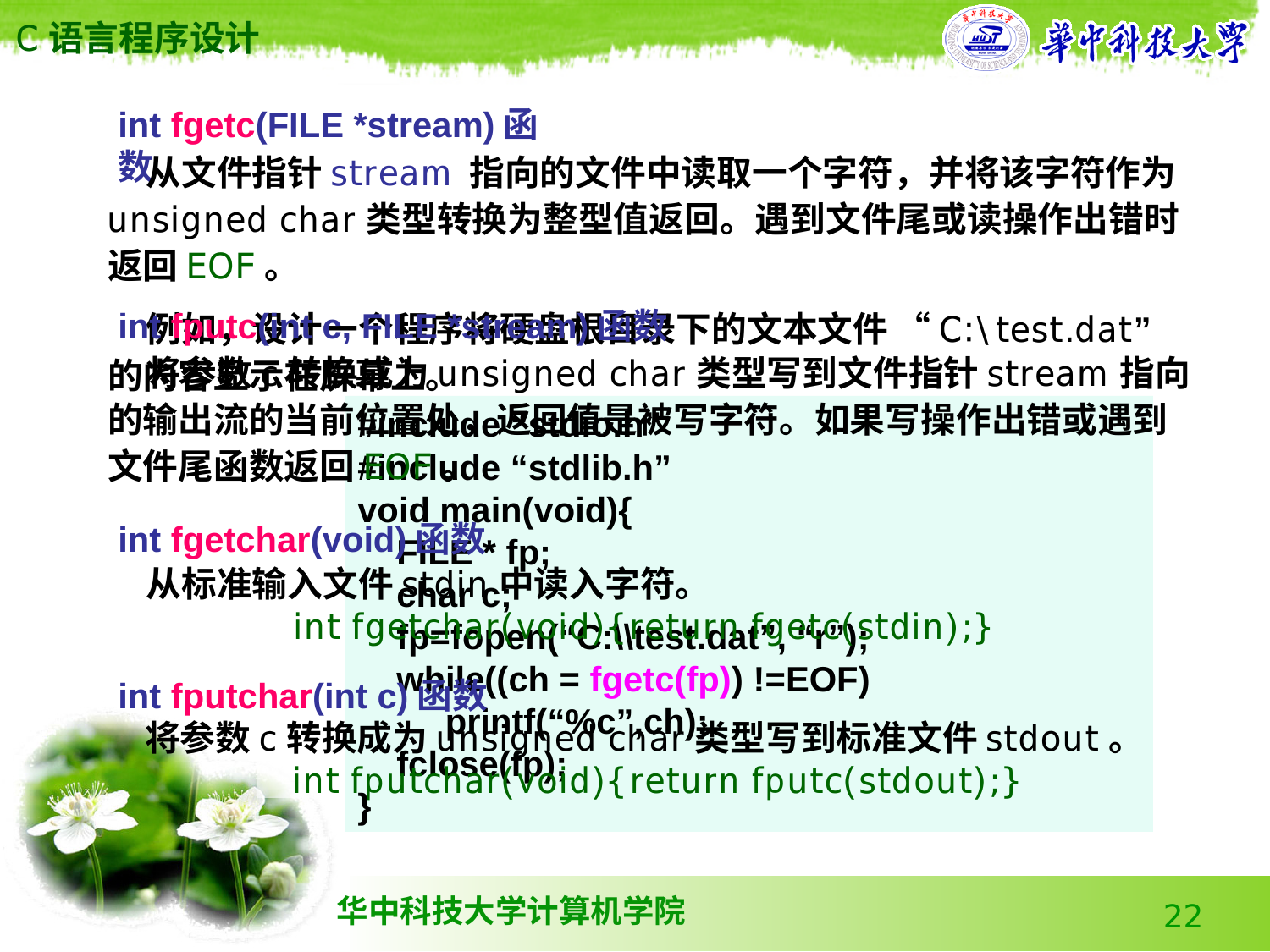

int fgetc(FILE *stream)函数
     从文件指针 stream  指向的文件中读取一个字符，并将该字符作为unsigned char类型转换为整型值返回。遇到文件尾或读操作出错时返回EOF。
     例如，设计一个程序将硬盘根目录下的文本文件  “C:\test.dat” 的内容显示在屏幕上。
#include “stdio.h”
#include “stdlib.h”
void main(void){
    FILE * fp;
    char c;
    fp=fopen(“C:\\test.dat”, “r”);
    while((ch = fgetc(fp)) !=EOF)
         printf(“%c”,ch);
    fclose(fp);
}

int fputc(int c, FILE *stream)函数
     将参数c转换成为unsigned char类型写到文件指针stream指向的输出流的当前位置处，返回值是被写字符。如果写操作出错或遇到文件尾函数返回EOF。
int fgetchar(void)函数
     从标准输入文件stdin中读入字符。
                  int fgetchar(void){return fgetc(stdin);}
int fputchar(int c)函数
     将参数c转换成为unsigned char类型写到标准文件stdout。
                  int fputchar(void){return fputc(stdout);}
22